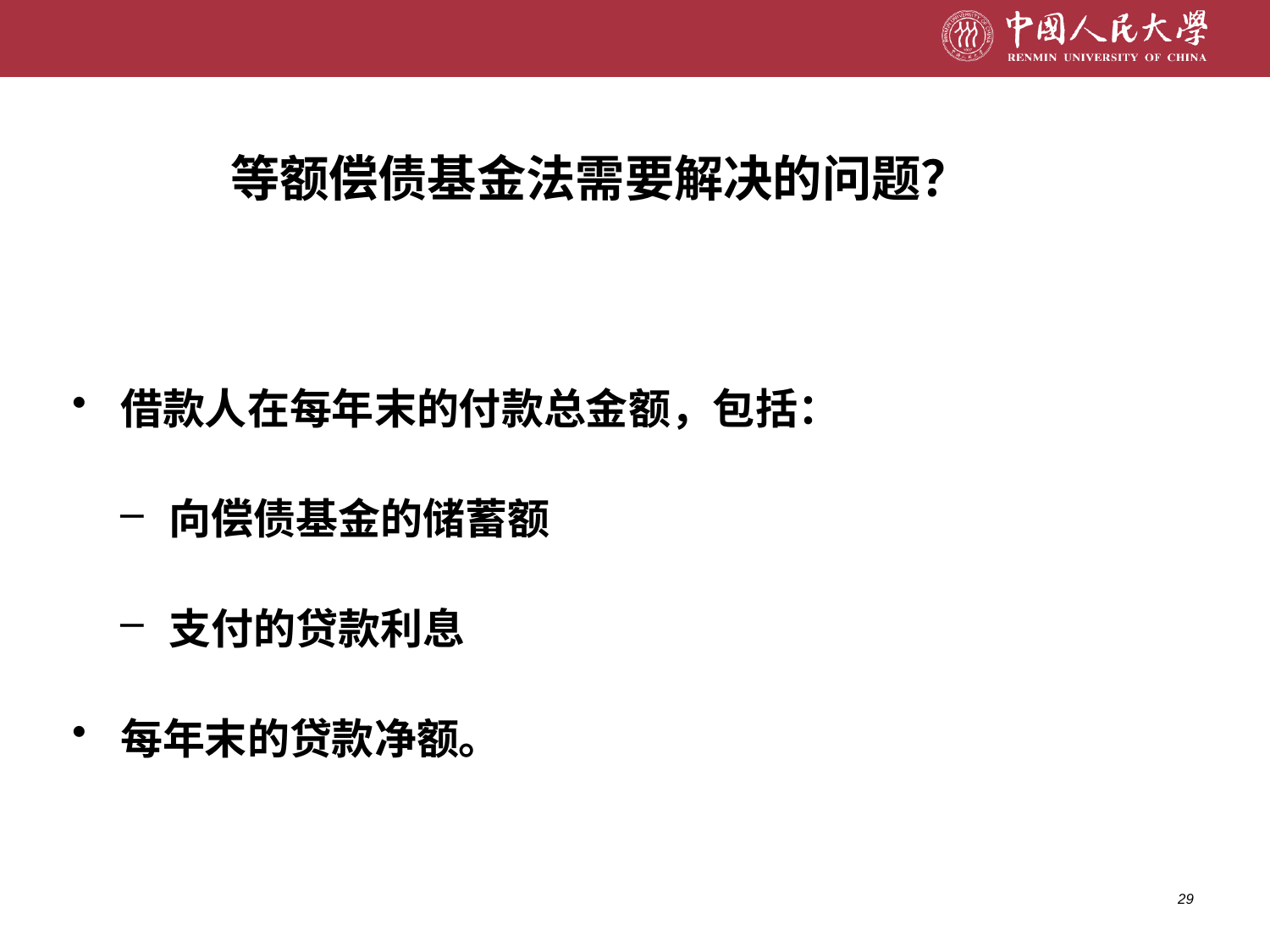

# 等额偿债基金法需要解决的问题？
借款人在每年末的付款总金额，包括：
向偿债基金的储蓄额
支付的贷款利息
每年末的贷款净额。
29